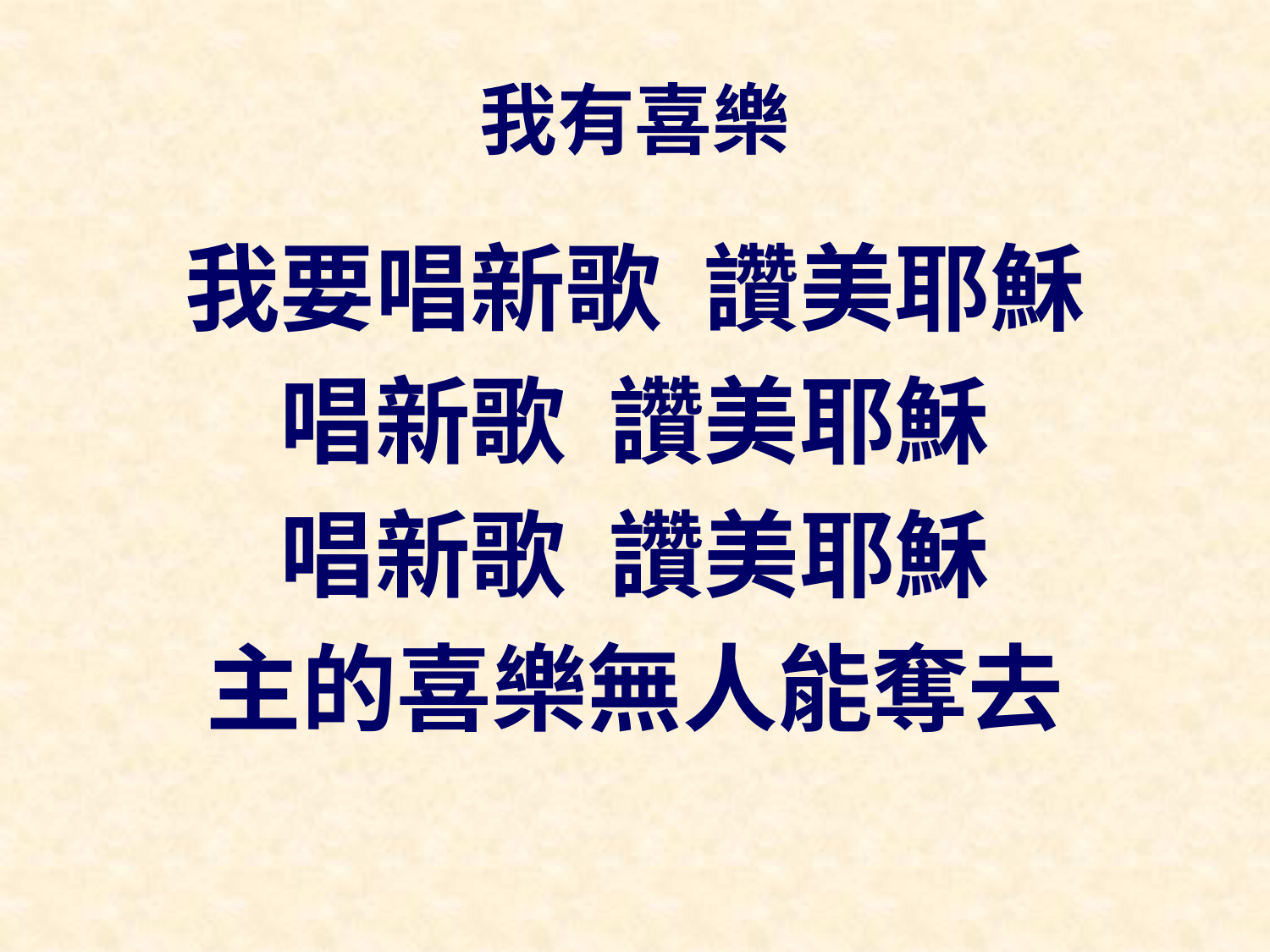

# 我有喜樂
我要唱新歌  讚美耶穌
唱新歌  讚美耶穌
唱新歌  讚美耶穌
主的喜樂無人能奪去